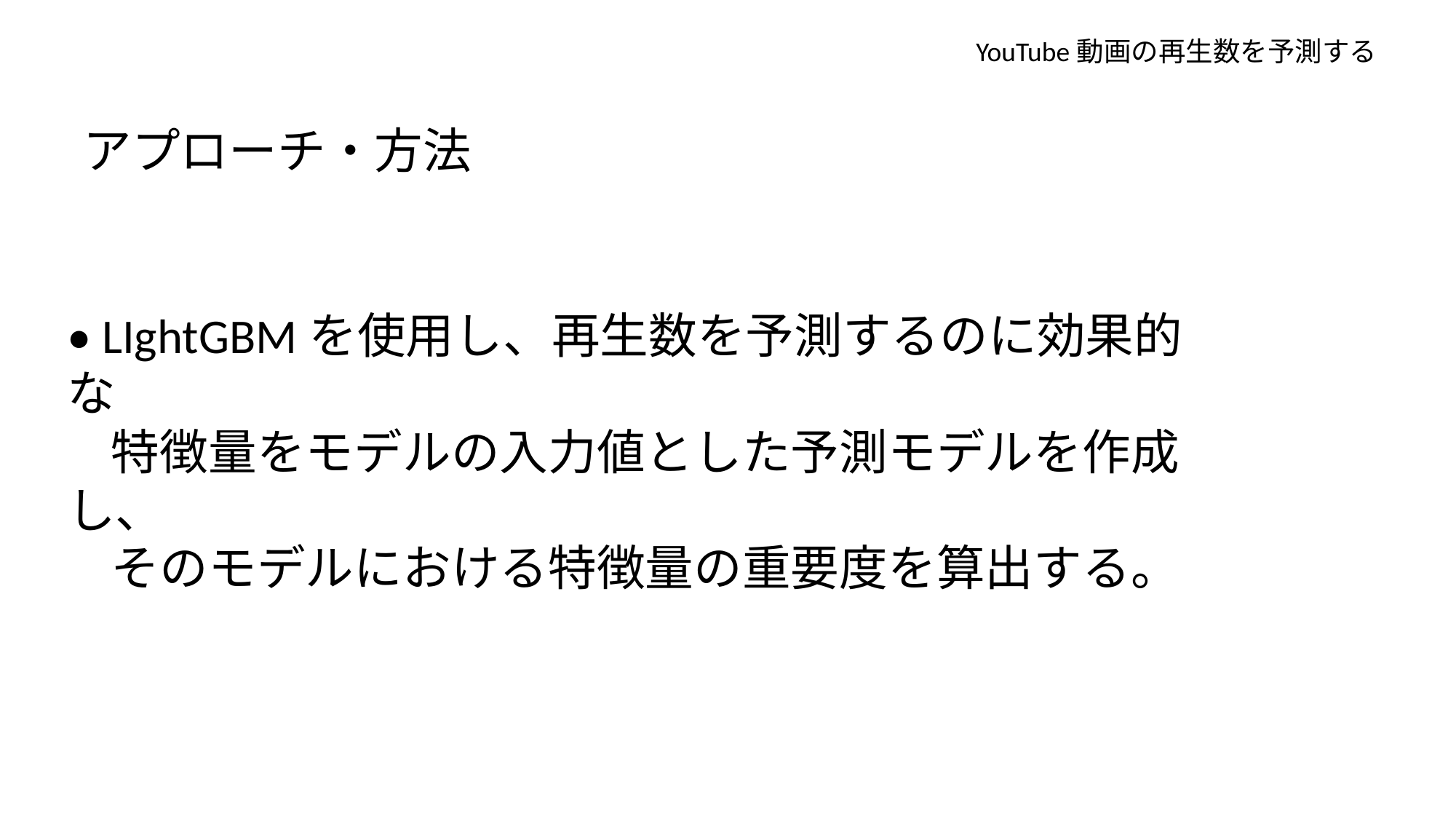

YouTube動画の再生数を予測する
アプローチ・方法
• LIghtGBMを使用し、再生数を予測するのに効果的な
   特徴量をモデルの入力値とした予測モデルを作成し、
   そのモデルにおける特徴量の重要度を算出する。